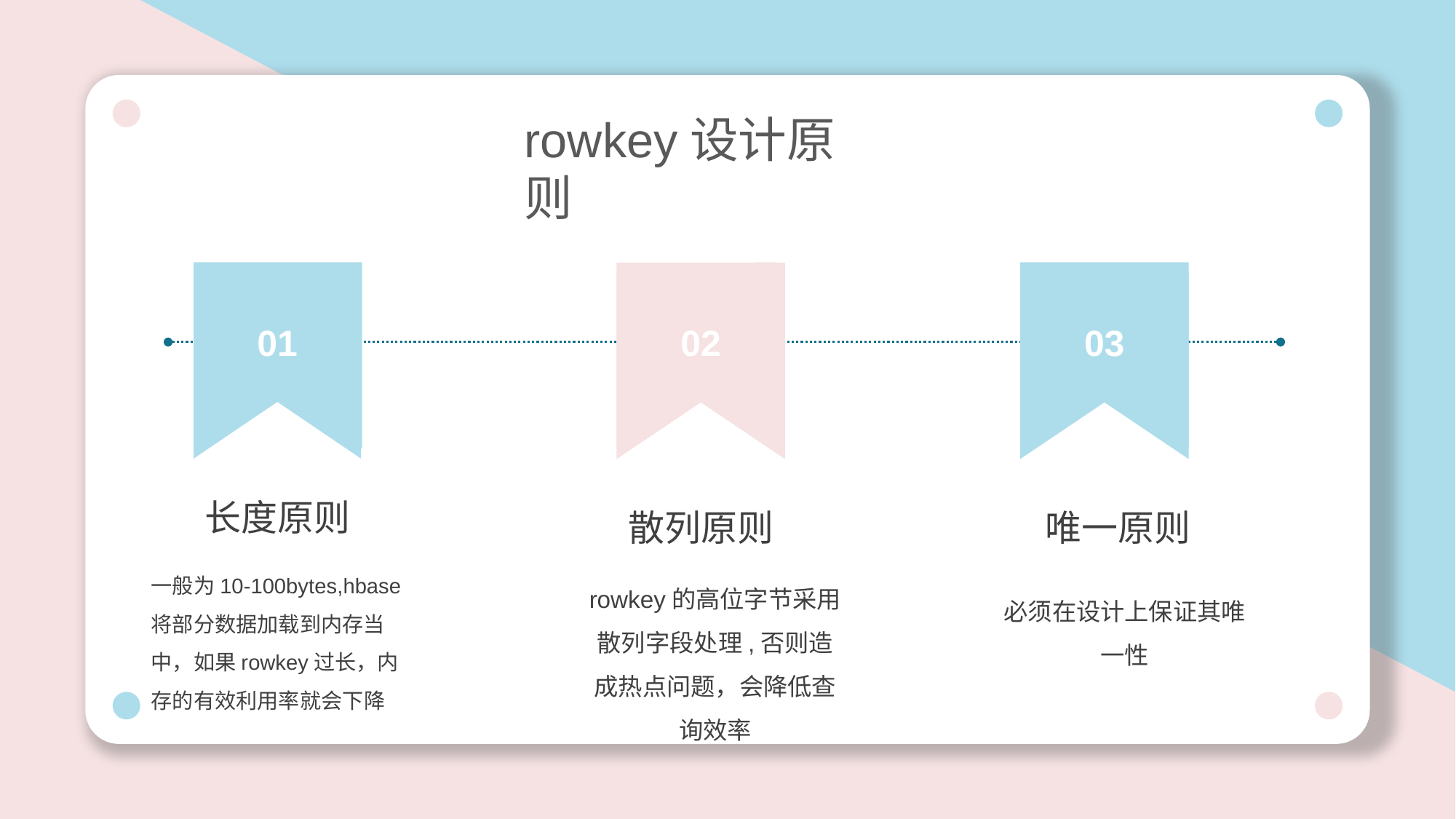

rowkey设计原则

01

03

02
长度原则
一般为10-100bytes,hbase将部分数据加载到内存当中，如果rowkey过长，内存的有效利用率就会下降
散列原则
rowkey的高位字节采用散列字段处理,否则造成热点问题，会降低查询效率
唯一原则
必须在设计上保证其唯一性